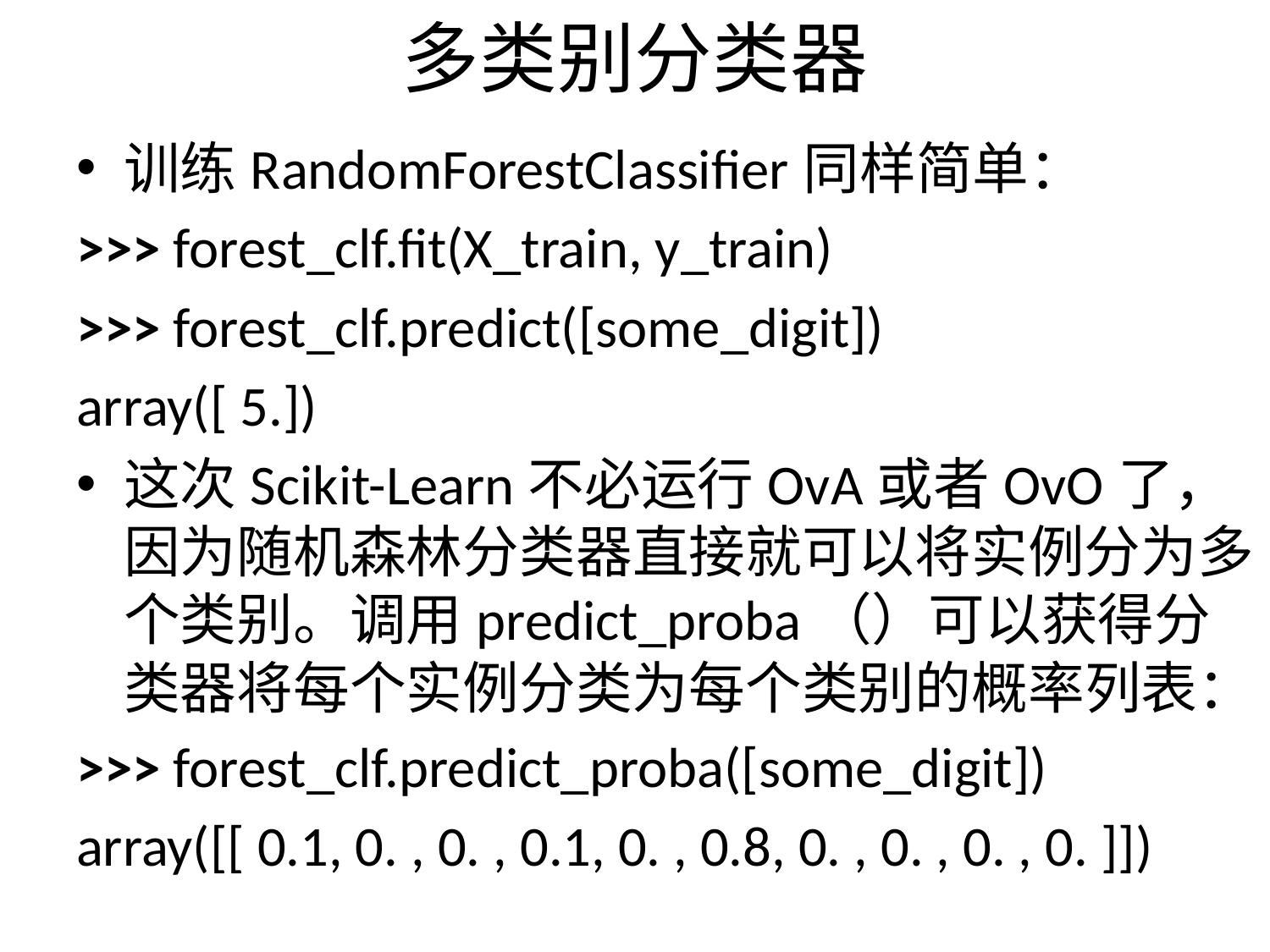

# 多类别分类器
训练RandomForestClassifier同样简单：
>>> forest_clf.fit(X_train, y_train)
>>> forest_clf.predict([some_digit])
array([ 5.])
这次Scikit-Learn不必运行OvA或者OvO了，因为随机森林分类器直接就可以将实例分为多个类别。调用predict_proba（）可以获得分类器将每个实例分类为每个类别的概率列表：
>>> forest_clf.predict_proba([some_digit])
array([[ 0.1, 0. , 0. , 0.1, 0. , 0.8, 0. , 0. , 0. , 0. ]])